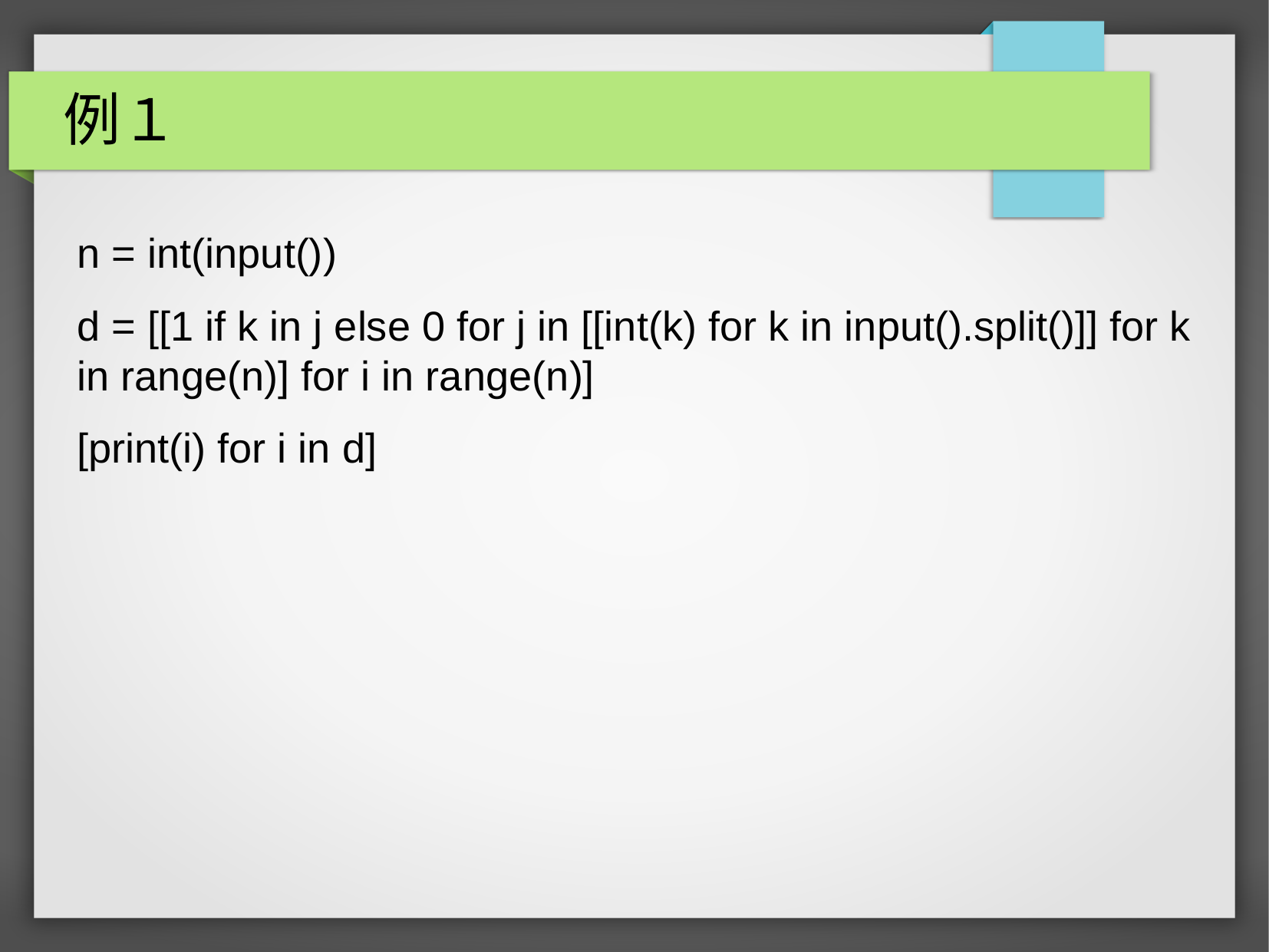

例１
n = int(input())
d = [[1 if k in j else 0 for j in [[int(k) for k in input().split()]] for k in range(n)] for i in range(n)]
[print(i) for i in d]